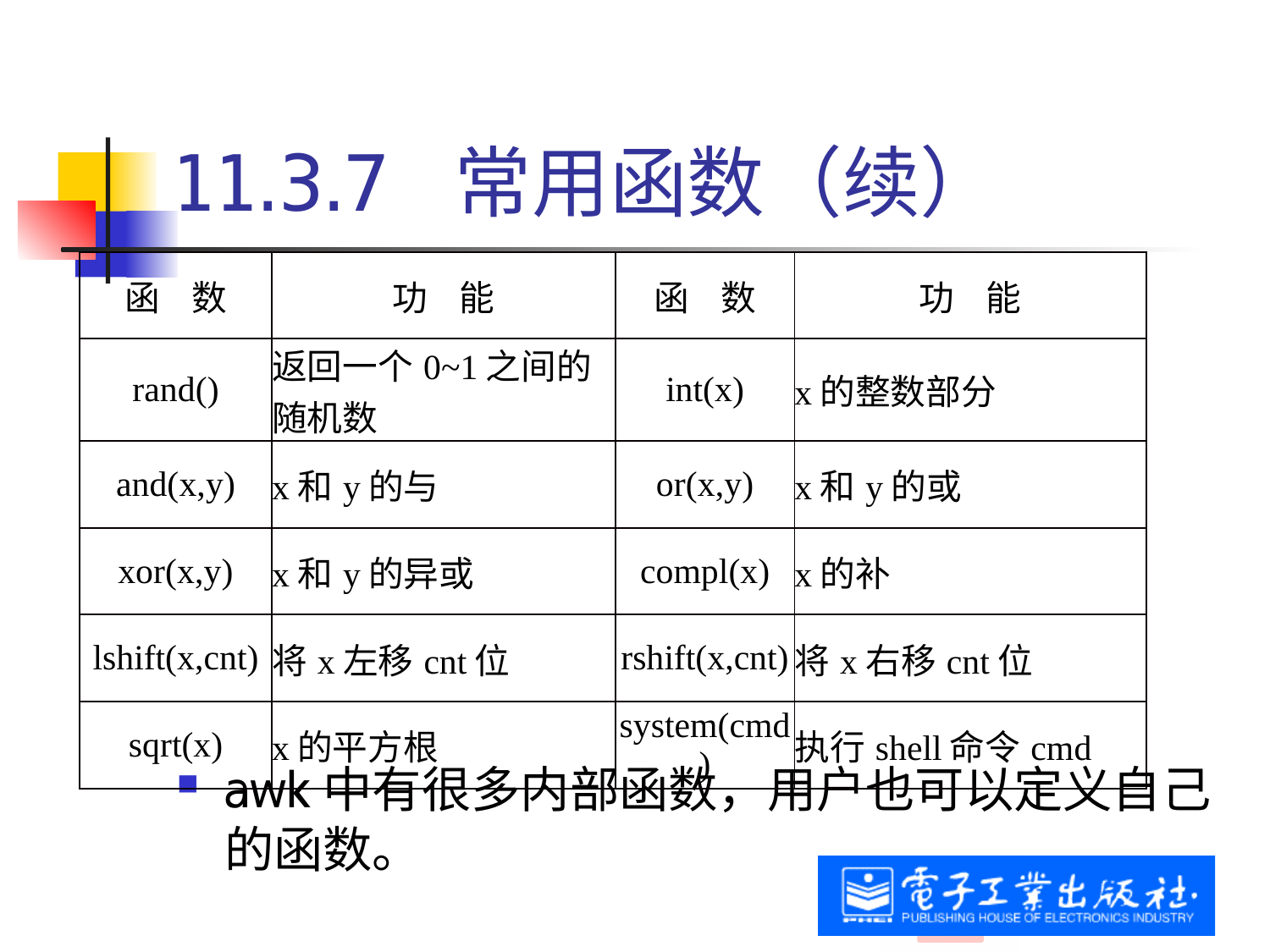

# 11.3.7  常用函数（续）
| 函 数 | 功 能 | 函 数 | 功 能 |
| --- | --- | --- | --- |
| rand() | 返回一个0~1之间的随机数 | int(x) | x的整数部分 |
| and(x,y) | x和y的与 | or(x,y) | x和y的或 |
| xor(x,y) | x和y的异或 | compl(x) | x的补 |
| lshift(x,cnt) | 将x左移cnt位 | rshift(x,cnt) | 将x右移cnt位 |
| sqrt(x) | x的平方根 | system(cmd) | 执行shell命令cmd |

awk中有很多内部函数，用户也可以定义自己的函数。